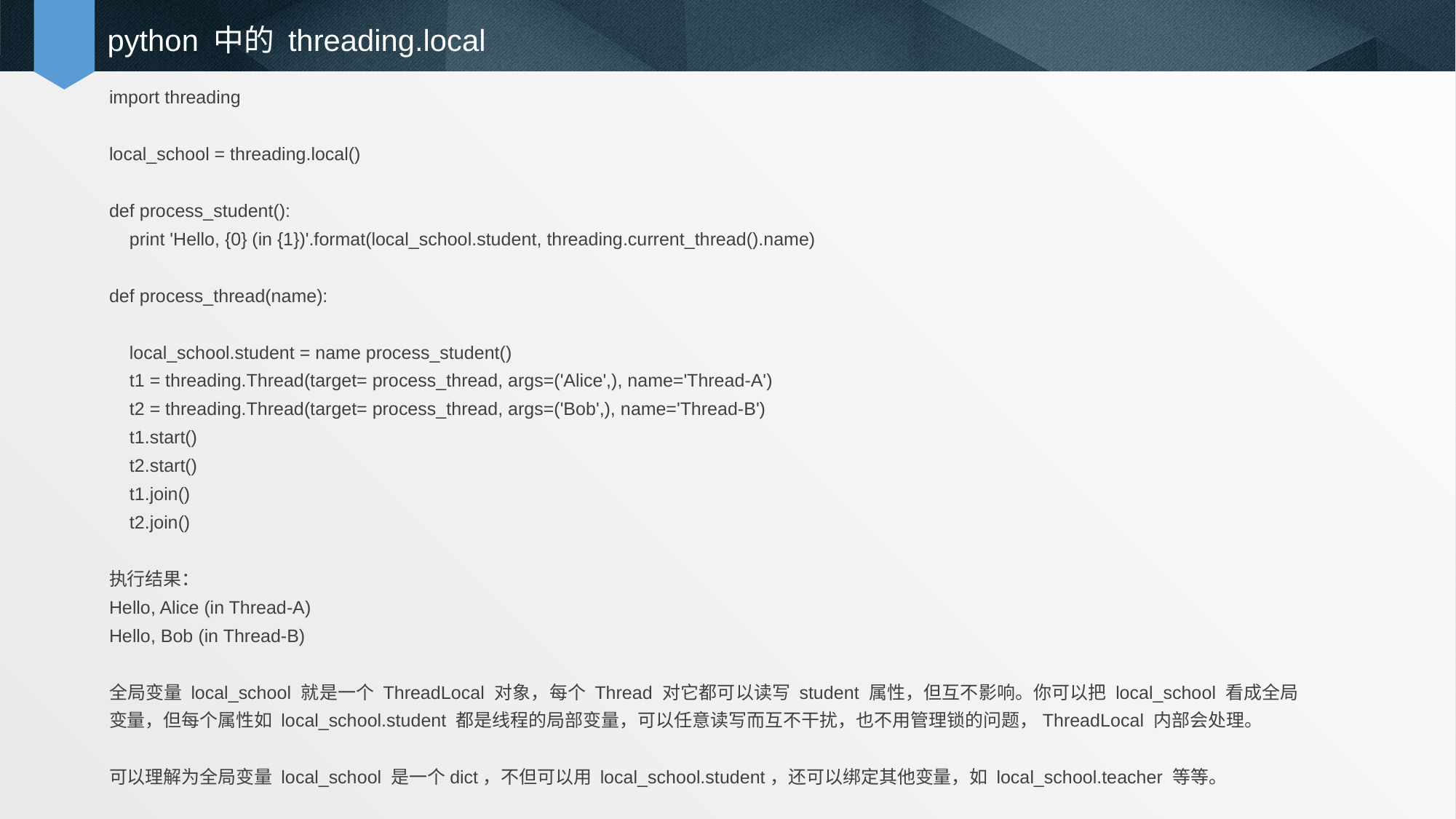

# python 中的 threading.local
import threading

local_school = threading.local()

def process_student():
    print 'Hello, {0} (in {1})'.format(local_school.student, threading.current_thread().name)

def process_thread(name):

    local_school.student = name process_student()
    t1 = threading.Thread(target= process_thread, args=('Alice',), name='Thread-A')
    t2 = threading.Thread(target= process_thread, args=('Bob',), name='Thread-B')
    t1.start()
    t2.start()
    t1.join()
    t2.join()

执行结果：
Hello, Alice (in Thread-A)
Hello, Bob (in Thread-B)

全局变量 local_school 就是一个 ThreadLocal 对象，每个 Thread 对它都可以读写 student 属性，但互不影响。你可以把 local_school 看成全局变量，但每个属性如 local_school.student 都是线程的局部变量，可以任意读写而互不干扰，也不用管理锁的问题，ThreadLocal 内部会处理。

可以理解为全局变量 local_school 是一个dict，不但可以用 local_school.student，还可以绑定其他变量，如 local_school.teacher 等等。